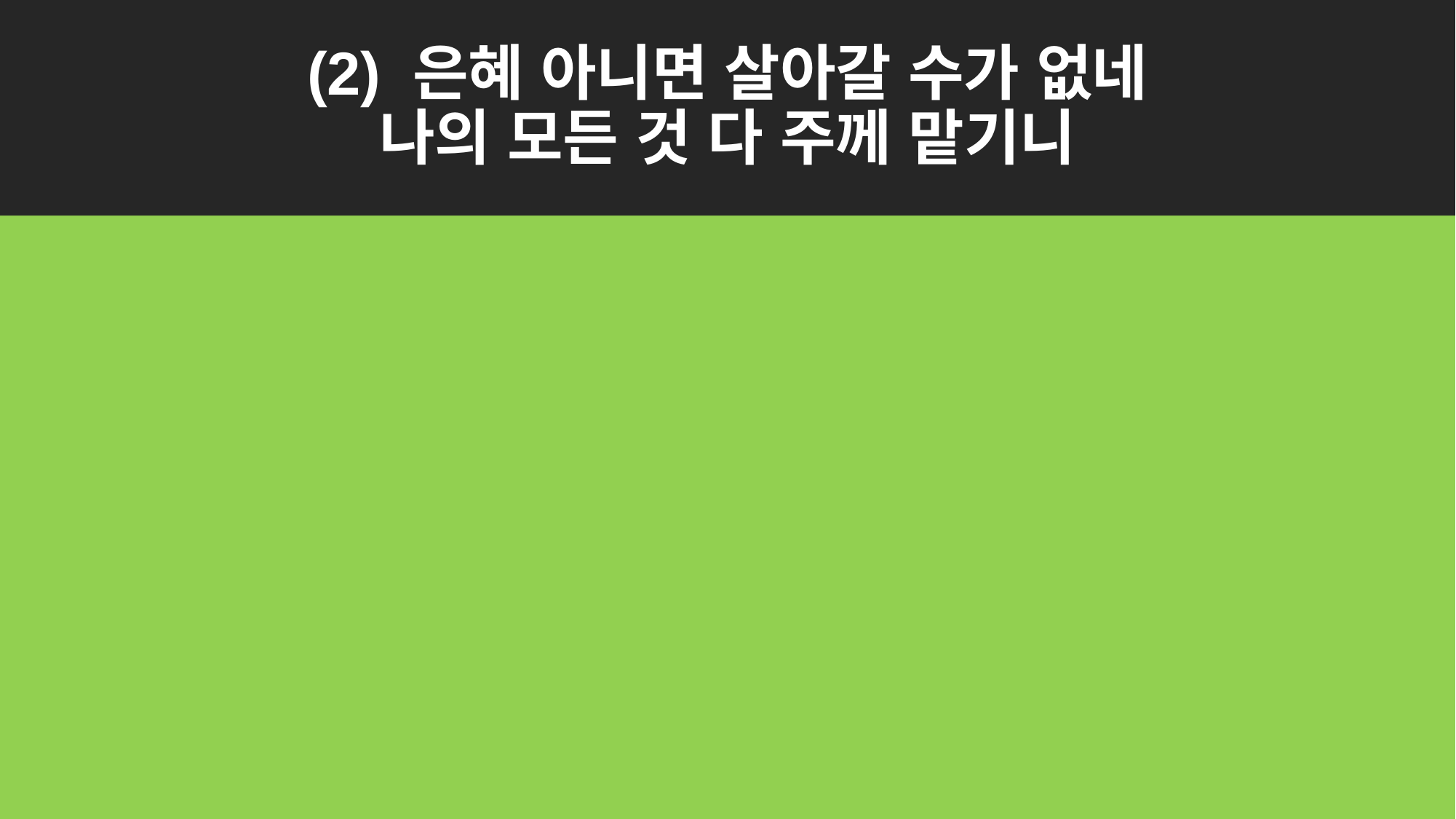

# (2) 은혜 아니면 살아갈 수가 없네 나의 모든 것 다 주께 맡기니